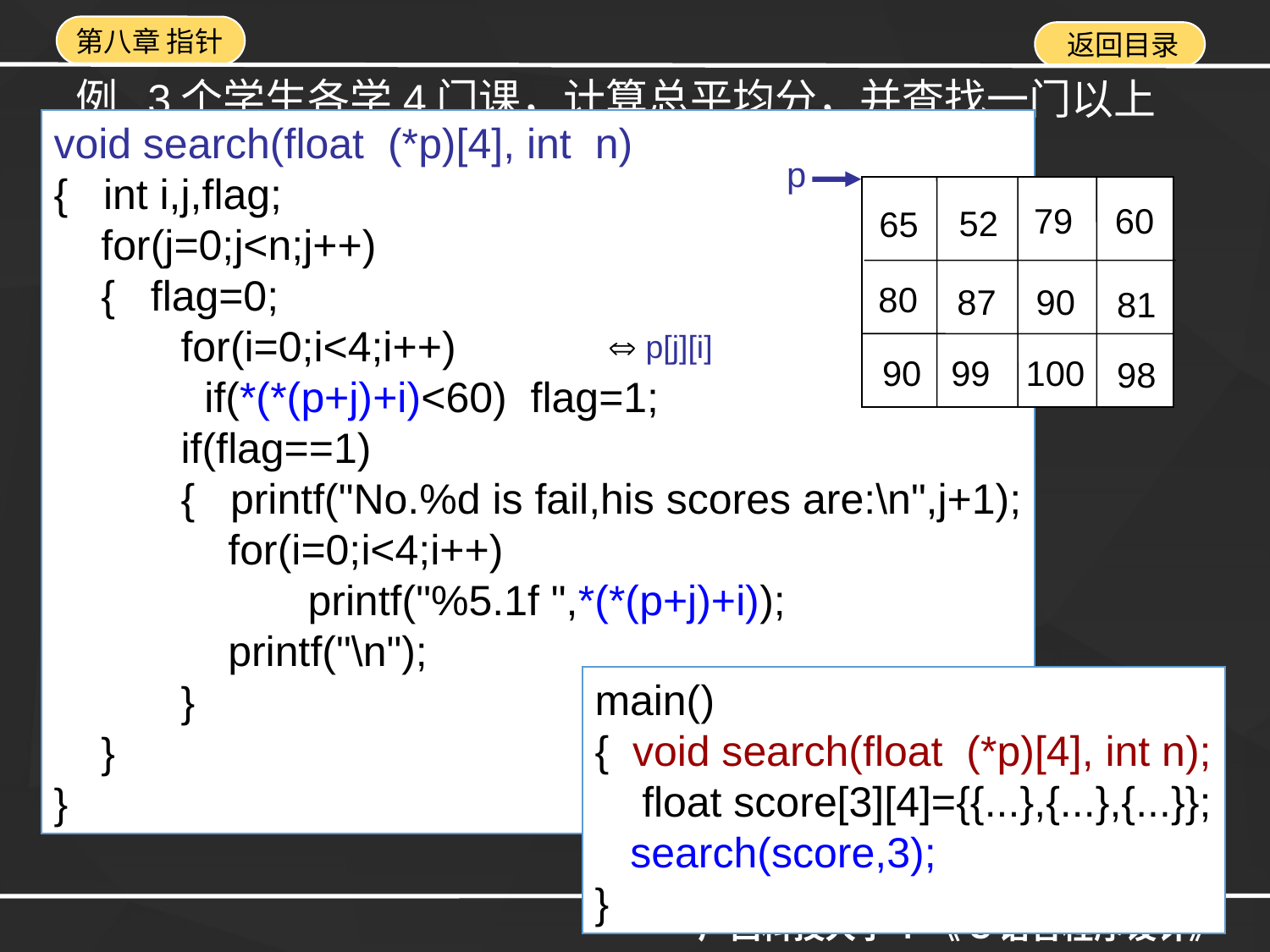

例  3个学生各学4门课，计算总平均分，并查找一门以上课   不及格学生， 输出其各门课成绩。
void search(float  (*p)[4], int  n)
{   int i,j,flag;
    for(j=0;j<n;j++)
    {   flag=0;
	for(i=0;i<4;i++)
	  if(*(*(p+j)+i)<60)  flag=1;
	if(flag==1)
	{   printf("No.%d is fail,his scores are:\n",j+1);
	    for(i=0;i<4;i++)
		printf("%5.1f ",*(*(p+j)+i));
	    printf("\n");
	}
    }
}
main()
{  void search(float  (*p)[4], int n);
    float score[3][4]={{...},{...},{...}};
   search(score,3);
}
p

79
60
52
65

80
87
90
81

90
99
100
98

⇔ p[j][i]